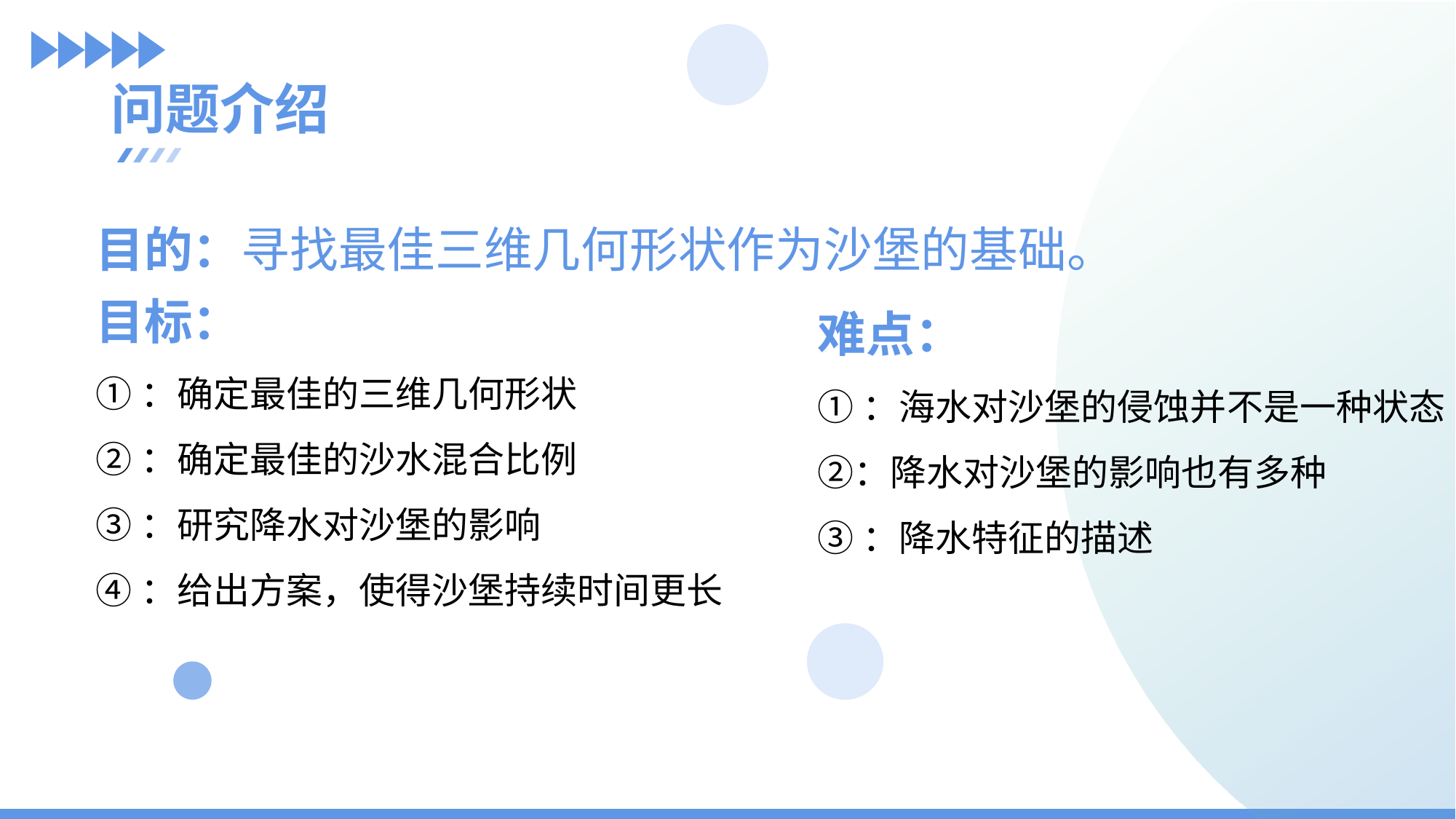

问题介绍

目的：寻找最佳三维几何形状作为沙堡的基础。

目标：
①：确定最佳的三维几何形状
②：确定最佳的沙水混合比例
③：研究降水对沙堡的影响
④：给出方案，使得沙堡持续时间更长
难点：
①：海水对沙堡的侵蚀并不是一种状态②：降水对沙堡的影响也有多种
③：降水特征的描述
关键词1
关键词2
关键词3
关键词4